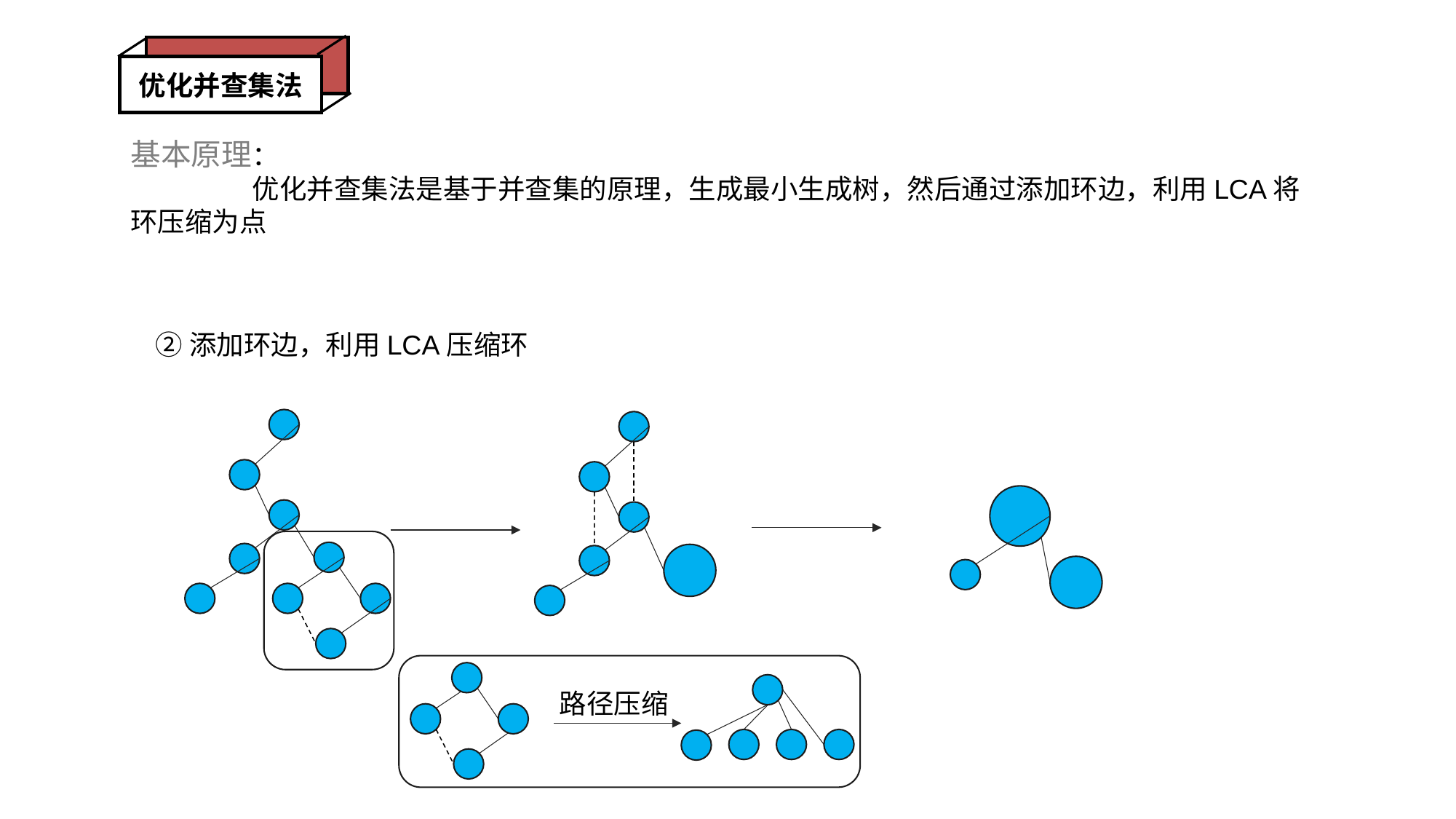

优化并查集法
基本原理：
	 优化并查集法是基于并查集的原理，生成最小生成树，然后通过添加环边，利用LCA将环压缩为点
②添加环边，利用LCA压缩环

路径压缩